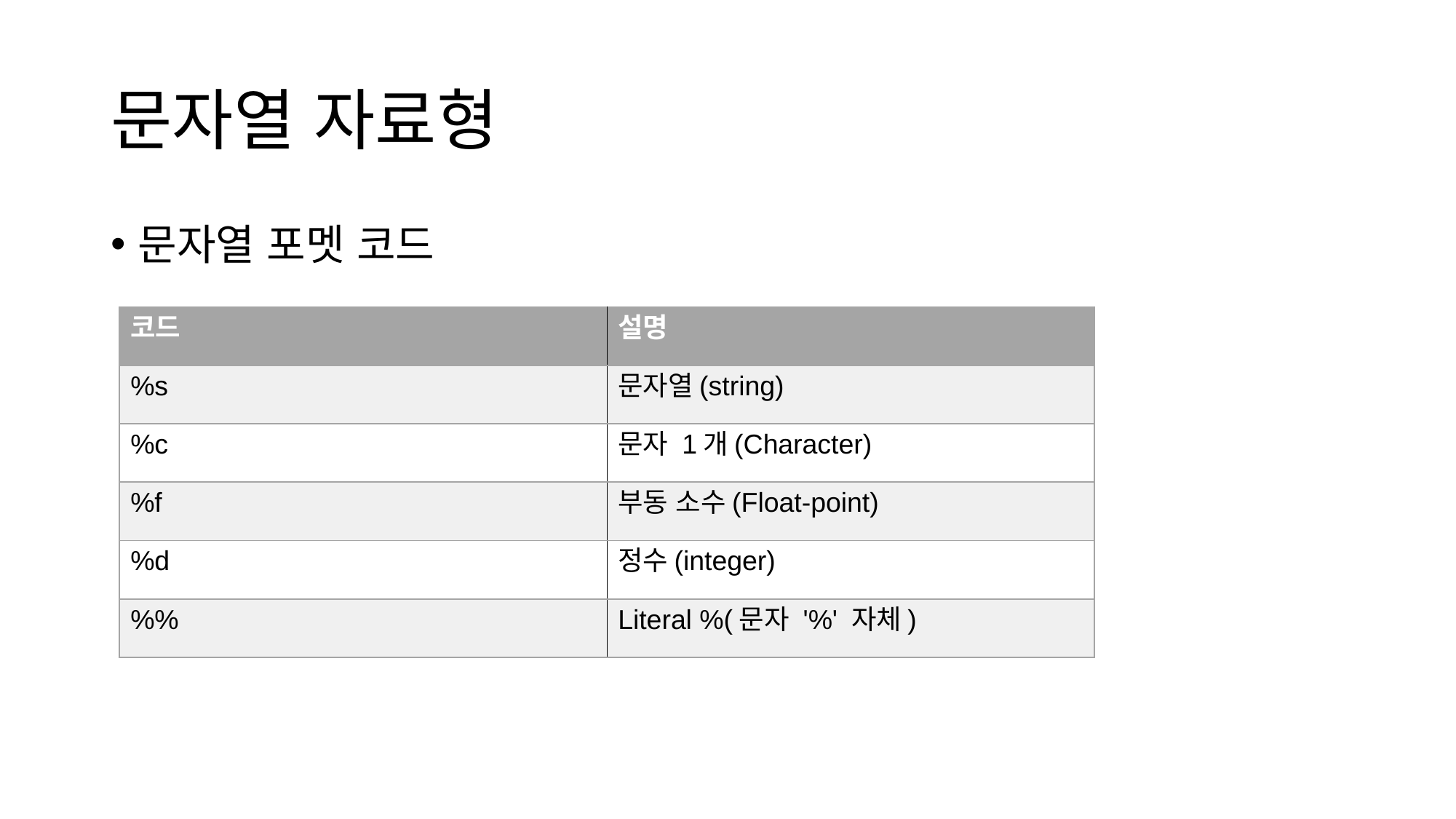

# 문자열 자료형
문자열 포멧 코드

| 코드 | 설명 |
| --- | --- |
| %s | 문자열(string) |
| %c | 문자 1개(Character) |
| %f | 부동 소수(Float-point) |
| %d | 정수(integer) |
| %% | Literal %(문자 '%' 자체) |